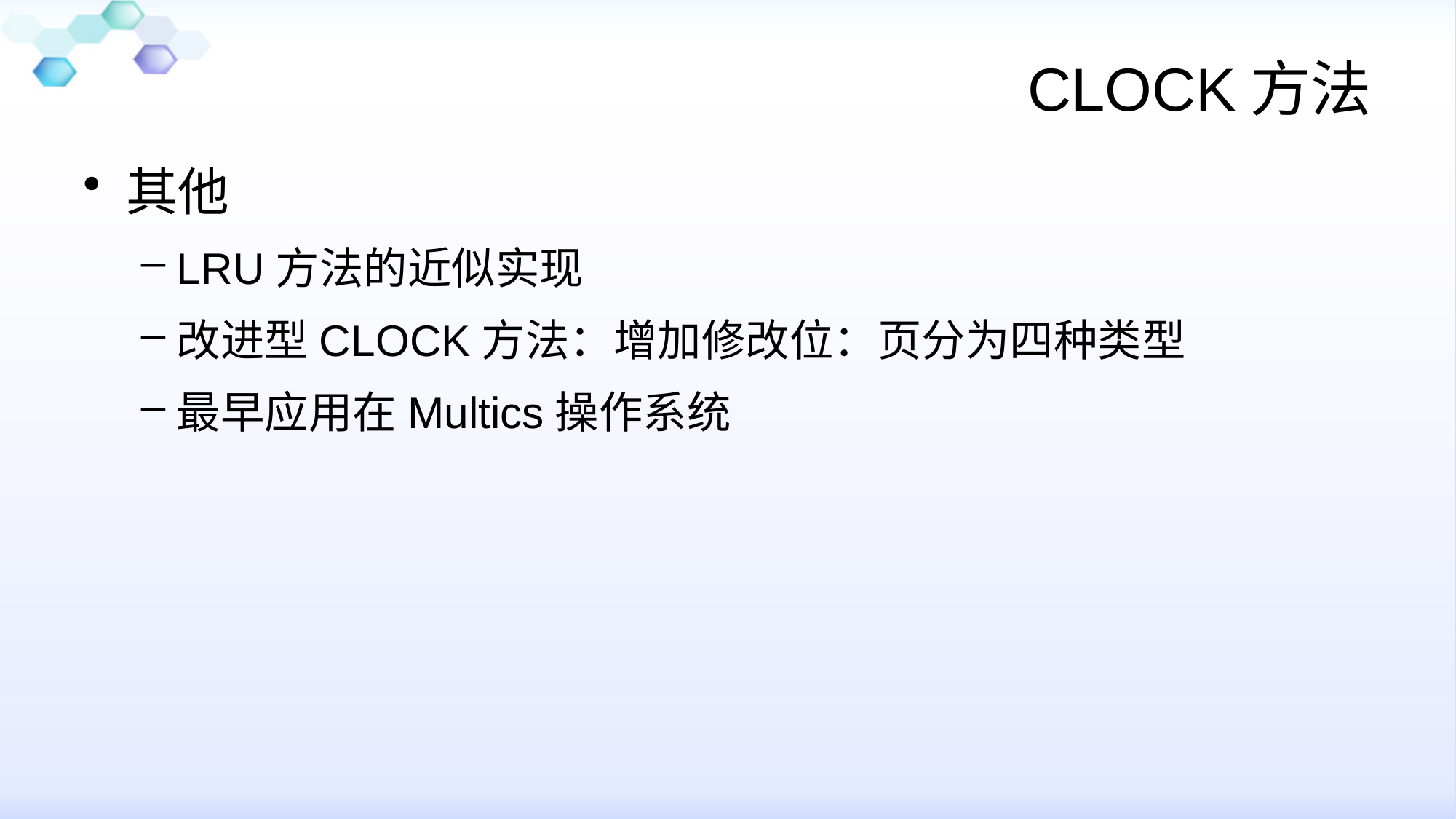

# CLOCK方法
其他
LRU方法的近似实现
改进型CLOCK方法：增加修改位：页分为四种类型
最早应用在Multics操作系统